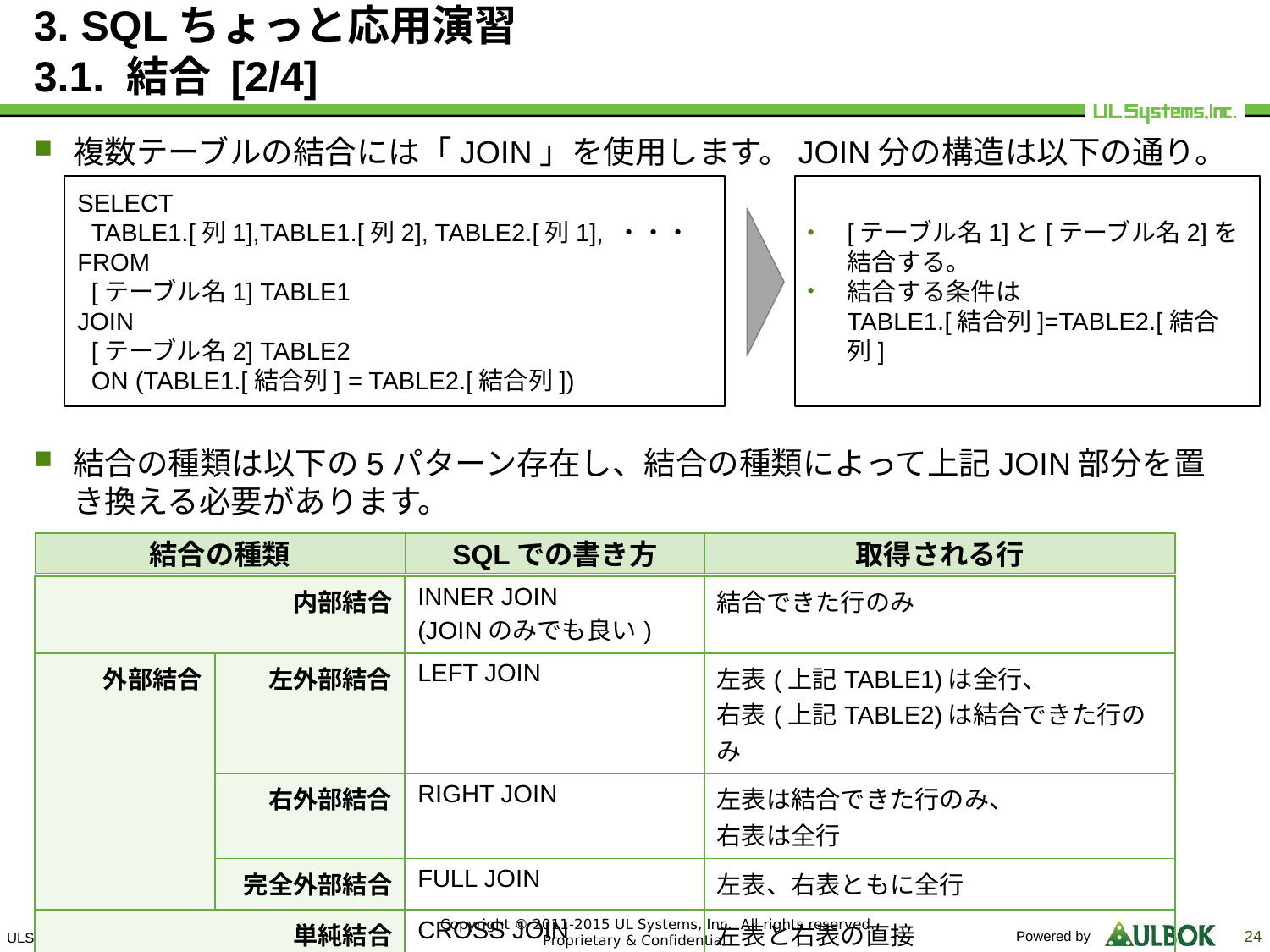

# 3. SQLちょっと応用演習 3.1. 結合 [2/4]
複数テーブルの結合には「JOIN」を使用します。JOIN分の構造は以下の通り。

結合の種類は以下の5パターン存在し、結合の種類によって上記JOIN部分を置き換える必要があります。
SELECT
  TABLE1.[列1],TABLE1.[列2], TABLE2.[列1], ・・・
FROM
  [テーブル名1] TABLE1
JOIN
  [テーブル名2] TABLE2
  ON (TABLE1.[結合列] = TABLE2.[結合列])
[テーブル名1]と[テーブル名2]を結合する。
結合する条件は
TABLE1.[結合列]=TABLE2.[結合列]

結合の種類
SQLでの書き方
取得される行
| 内部結合 |  | INNER JOIN (JOINのみでも良い) | 結合できた行のみ |
| --- | --- | --- | --- |
| 外部結合 | 左外部結合 | LEFT JOIN | 左表(上記TABLE1)は全行、 右表(上記TABLE2)は結合できた行のみ |
|  | 右外部結合 | RIGHT JOIN | 左表は結合できた行のみ、 右表は全行 |
|  | 完全外部結合 | FULL JOIN | 左表、右表ともに全行 |
| 単純結合 |  | CROSS JOIN | 左表と右表の直接 (左表の行数×右表行数が返る) |